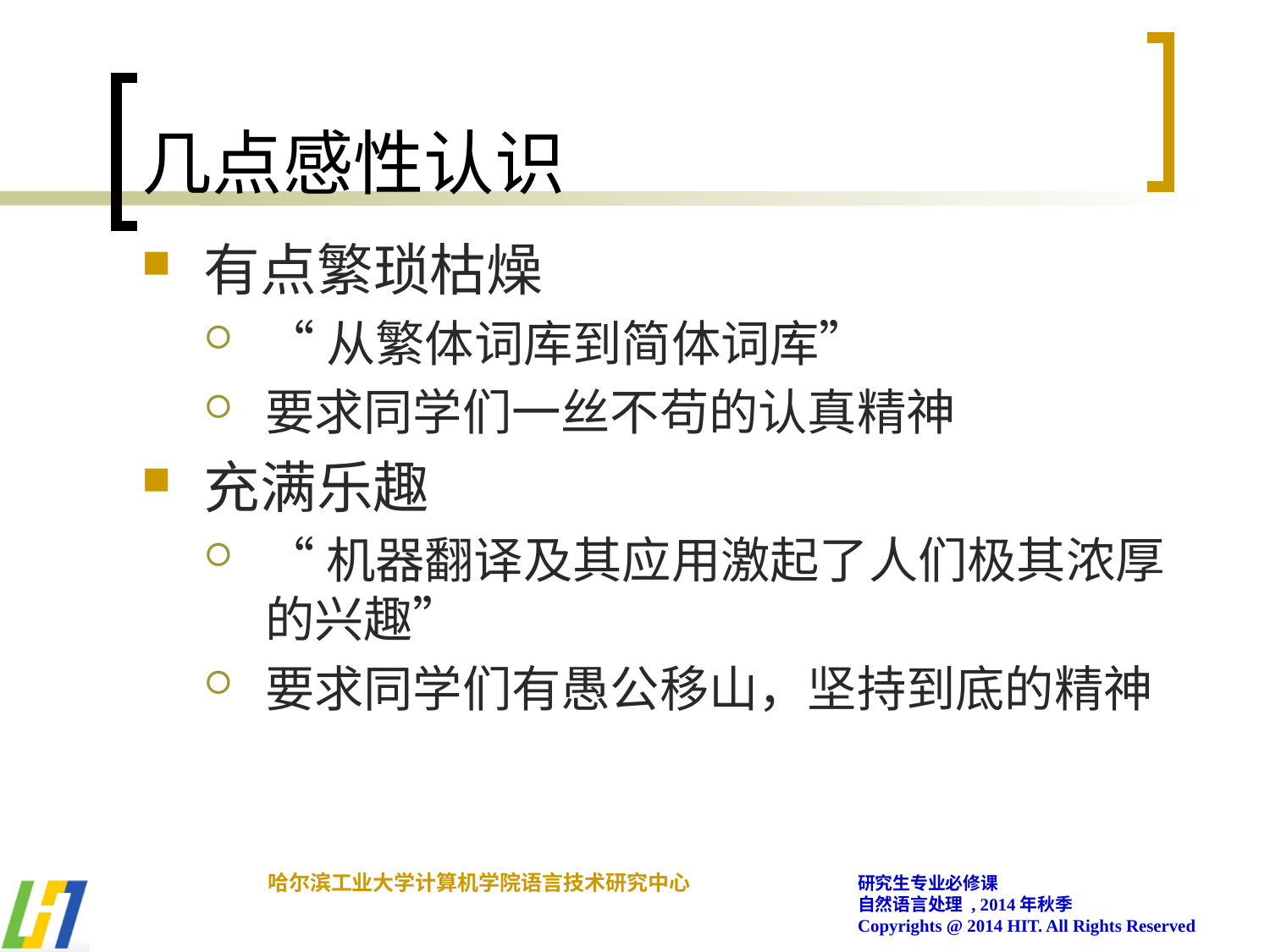

# 几点感性认识
有点繁琐枯燥
“从繁体词库到简体词库”
要求同学们一丝不苟的认真精神
充满乐趣
“机器翻译及其应用激起了人们极其浓厚的兴趣”
要求同学们有愚公移山，坚持到底的精神

哈尔滨工业大学计算机学院语言技术研究中心
研究生专业必修课
自然语言处理 , 2014年秋季
Copyrights @ 2014 HIT. All Rights Reserved